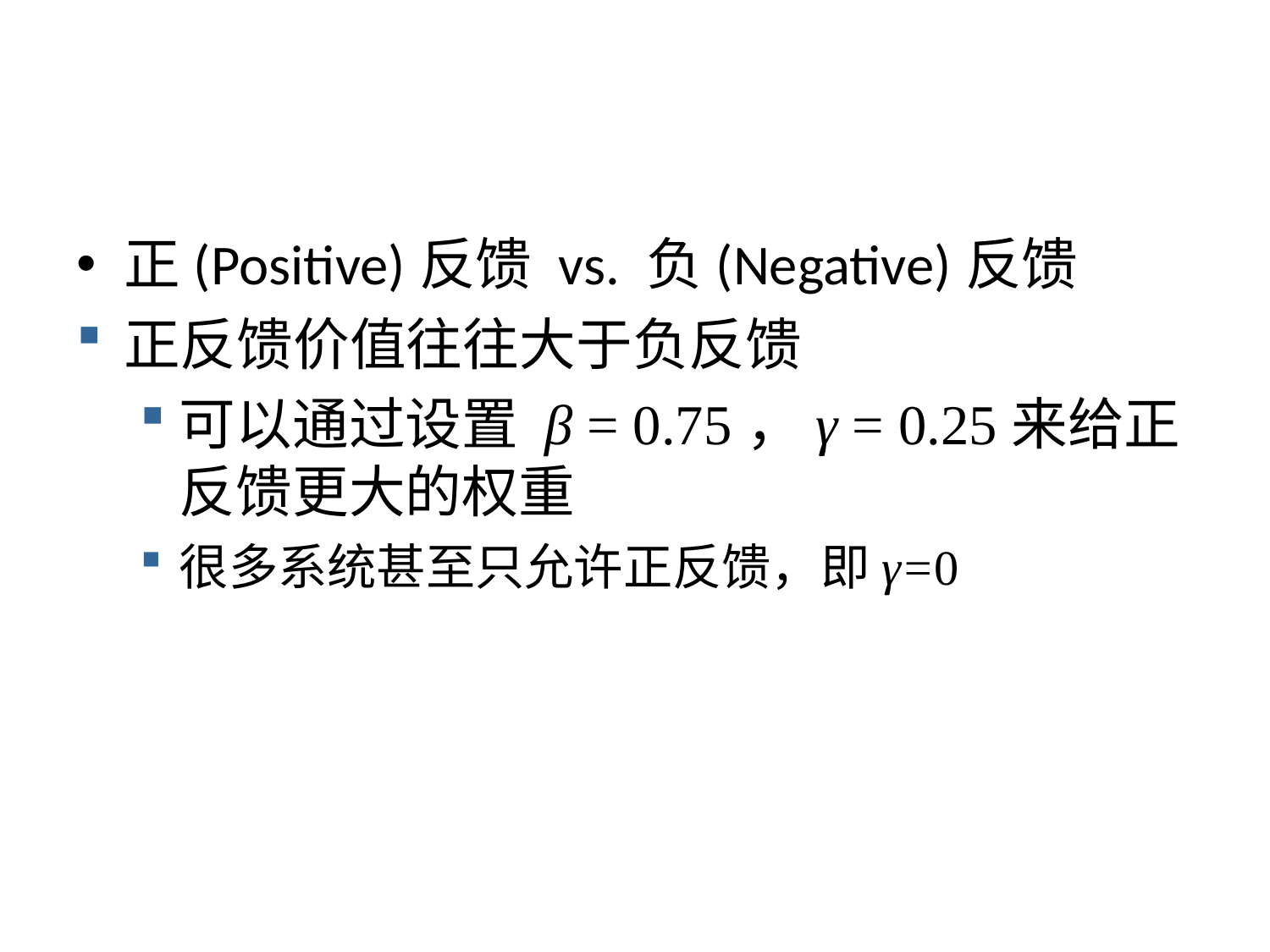

#
正(Positive)反馈 vs. 负(Negative)反馈
正反馈价值往往大于负反馈
可以通过设置 β = 0.75，γ = 0.25来给正反馈更大的权重
很多系统甚至只允许正反馈，即γ=0